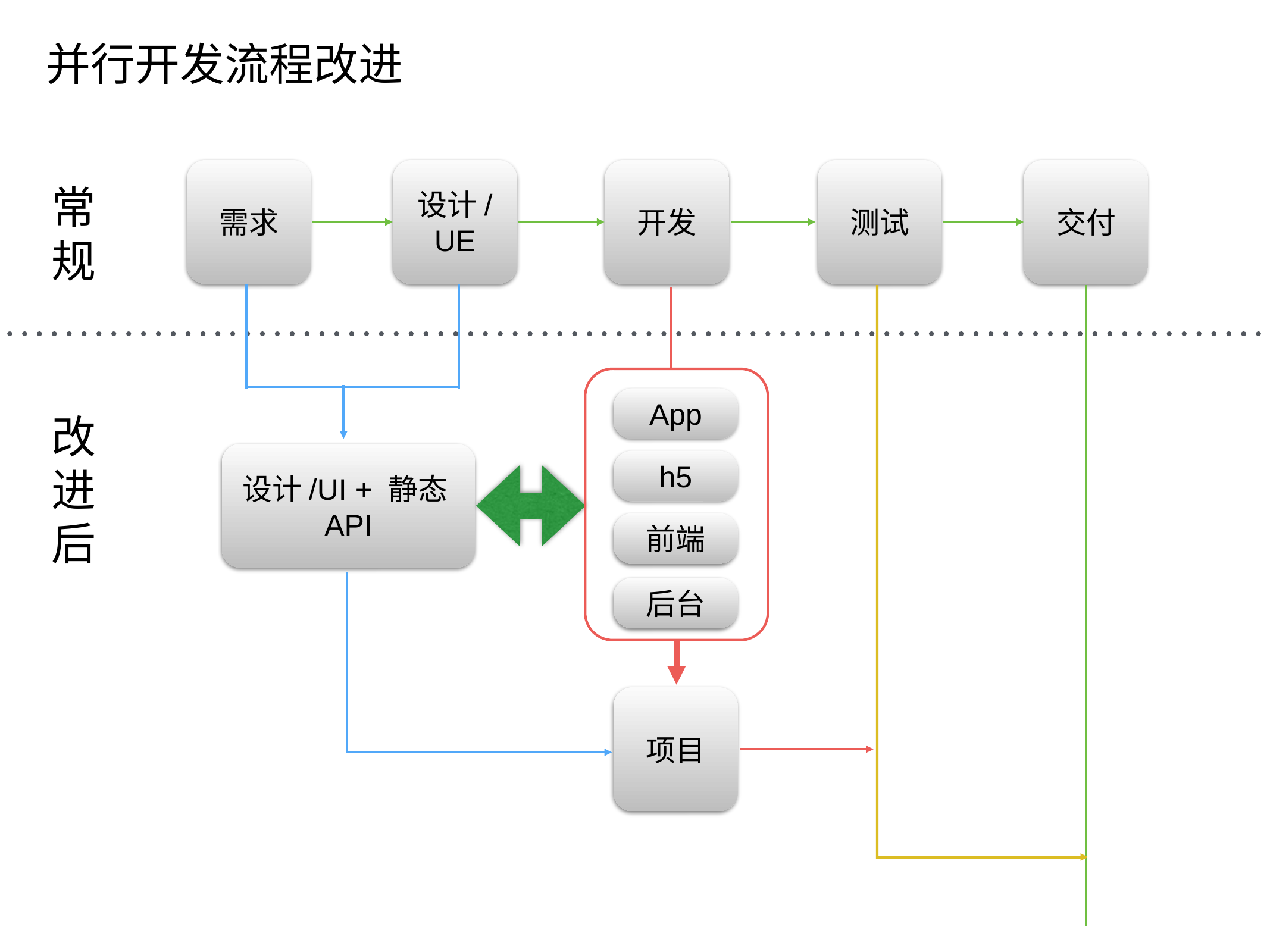

并行开发流程改进
需求
设计/UE
开发
测试
交付
常
规

App
改
进
后
设计/UI + 静态API
h5

前端

后台

项目